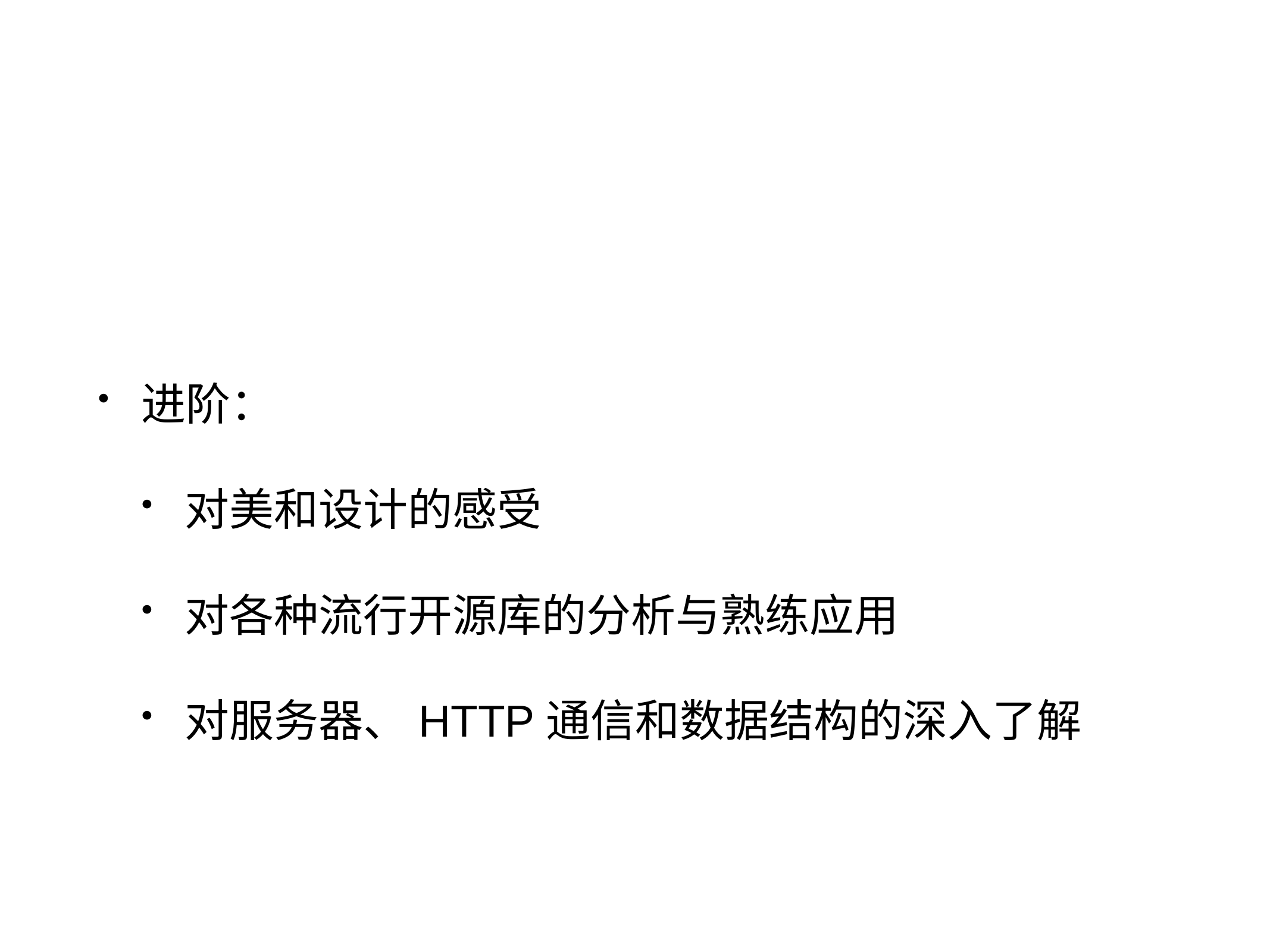

#
进阶：
对美和设计的感受
对各种流行开源库的分析与熟练应用
对服务器、HTTP通信和数据结构的深入了解